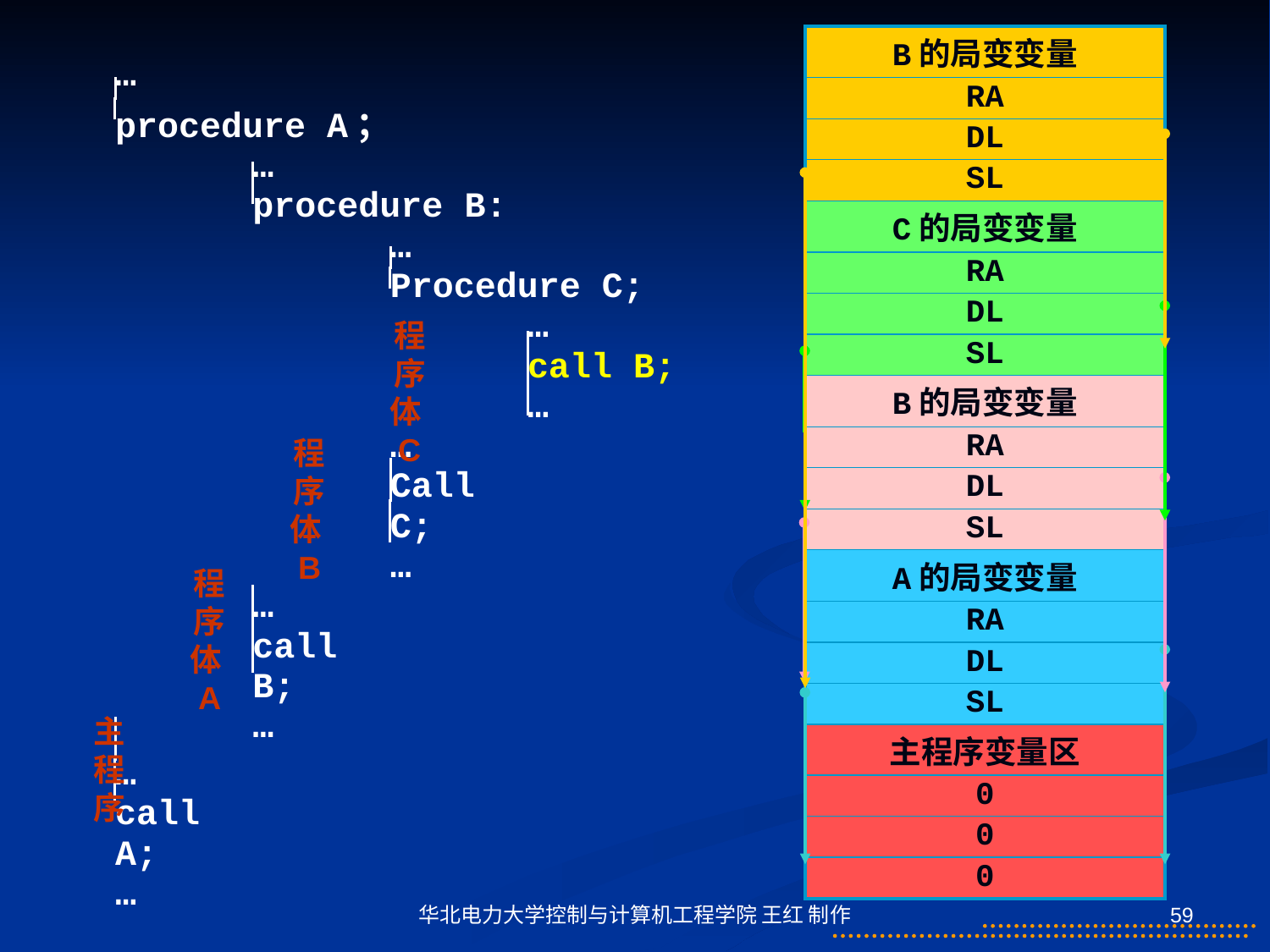

| B的局变变量 |
| --- |
| RA |
| DL |
| SL |
| C的局变变量 |
| RA |
| DL |
| SL |
| B的局变变量 |
| RA |
| DL |
| SL |
| A的局变变量 |
| RA |
| DL |
| SL |
| 主程序变量区 |
| 0 |
| 0 |
| 0 |
| … |  |  |  |  |
| --- | --- | --- | --- | --- |
| procedure A； |  |  |  |  |
|  | … |  |  |  |
|  | procedure B: |  |  |  |
|  |  |  | … |  |
|  |  |  | Procedure C; |  |
|  |  |  |  | … |
|  |  |  |  | call B; |
|  |  |  |  | … |
|  |  |  | … |  |
|  |  |  | Call C; |  |
|  |  |  | … |  |
|  | … |  |  |  |
|  | call B; |  |  |  |
|  | … |  |  |  |
| … |  |  |  |  |
| call A; |  |  |  |  |
| … |  |  |  |  |
程序体C
程序体B
程序体A
主程序
华北电力大学控制与计算机工程学院 王红 制作
59